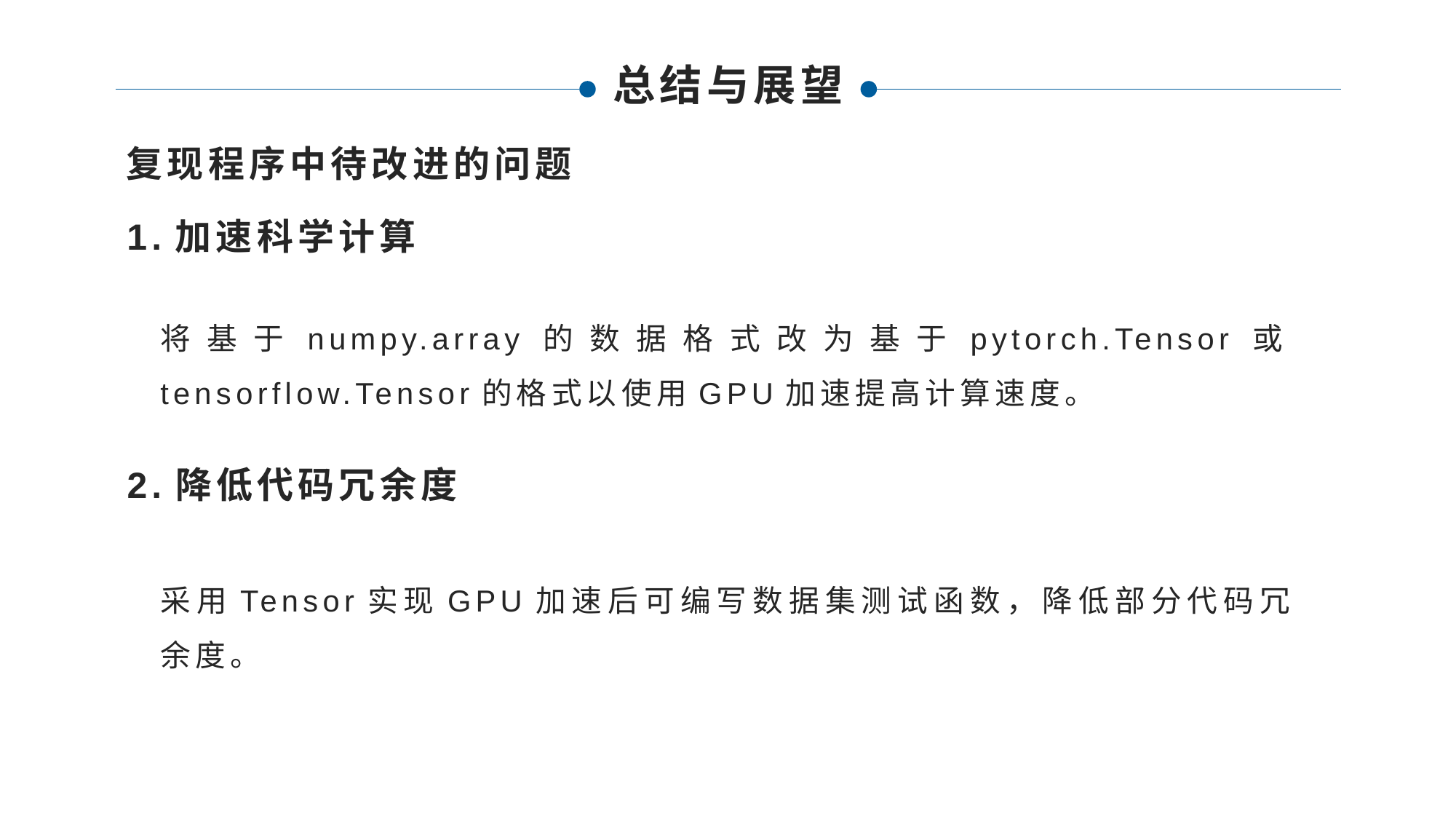

总结与展望

复现程序中待改进的问题
1.加速科学计算
将基于numpy.array的数据格式改为基于pytorch.Tensor或tensorflow.Tensor的格式以使用GPU加速提高计算速度。
2.降低代码冗余度
采用Tensor实现GPU加速后可编写数据集测试函数，降低部分代码冗余度。